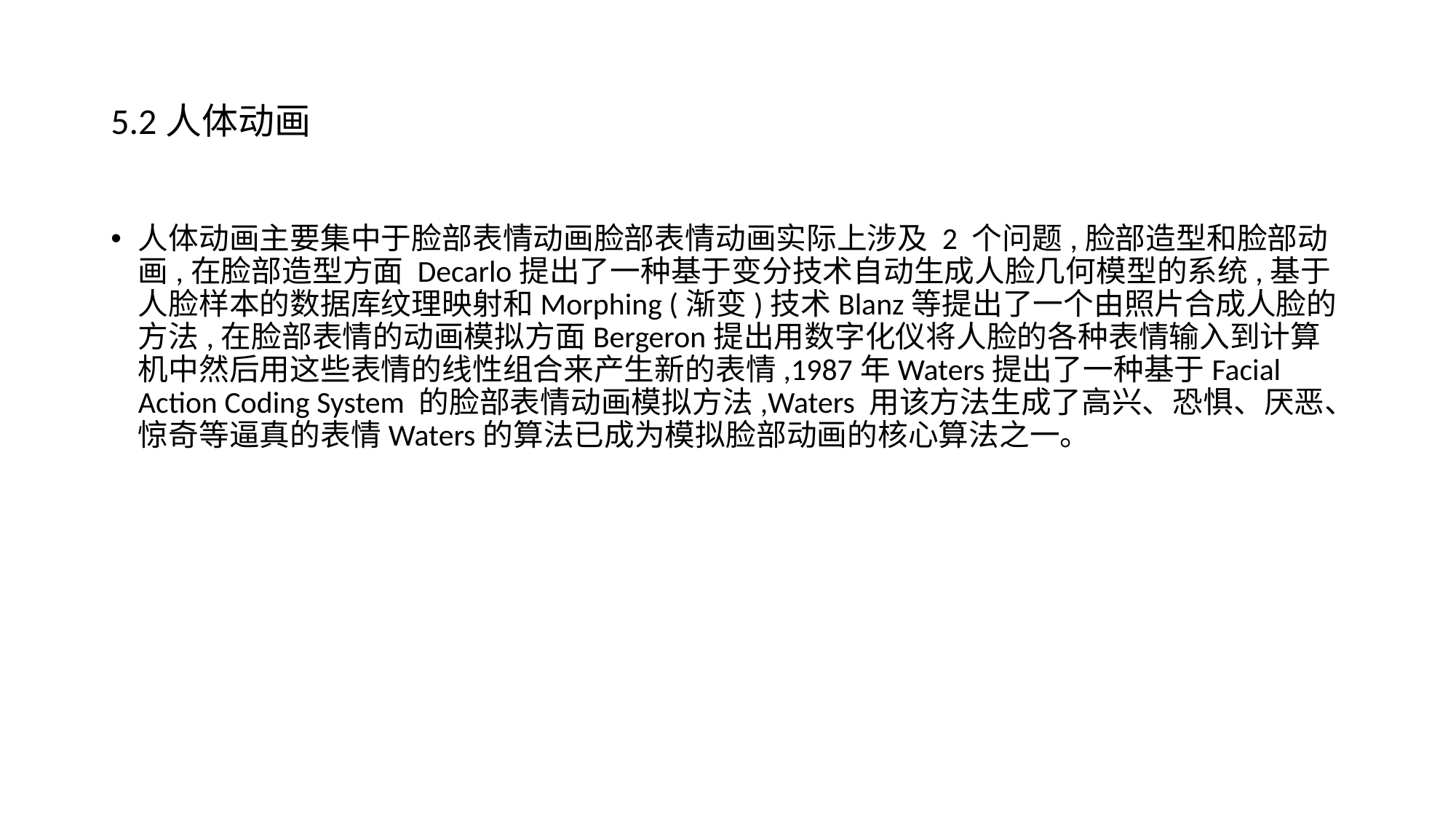

# 5.2人体动画
人体动画主要集中于脸部表情动画脸部表情动画实际上涉及 2 个问题,脸部造型和脸部动画,在脸部造型方面 Decarlo提出了一种基于变分技术自动生成人脸几何模型的系统,基于人脸样本的数据库纹理映射和Morphing (渐变)技术Blanz等提出了一个由照片合成人脸的方法,在脸部表情的动画模拟方面Bergeron提出用数字化仪将人脸的各种表情输入到计算机中然后用这些表情的线性组合来产生新的表情,1987年Waters提出了一种基于Facial Action Coding System 的脸部表情动画模拟方法,Waters 用该方法生成了高兴、恐惧、厌恶、惊奇等逼真的表情Waters的算法已成为模拟脸部动画的核心算法之一。